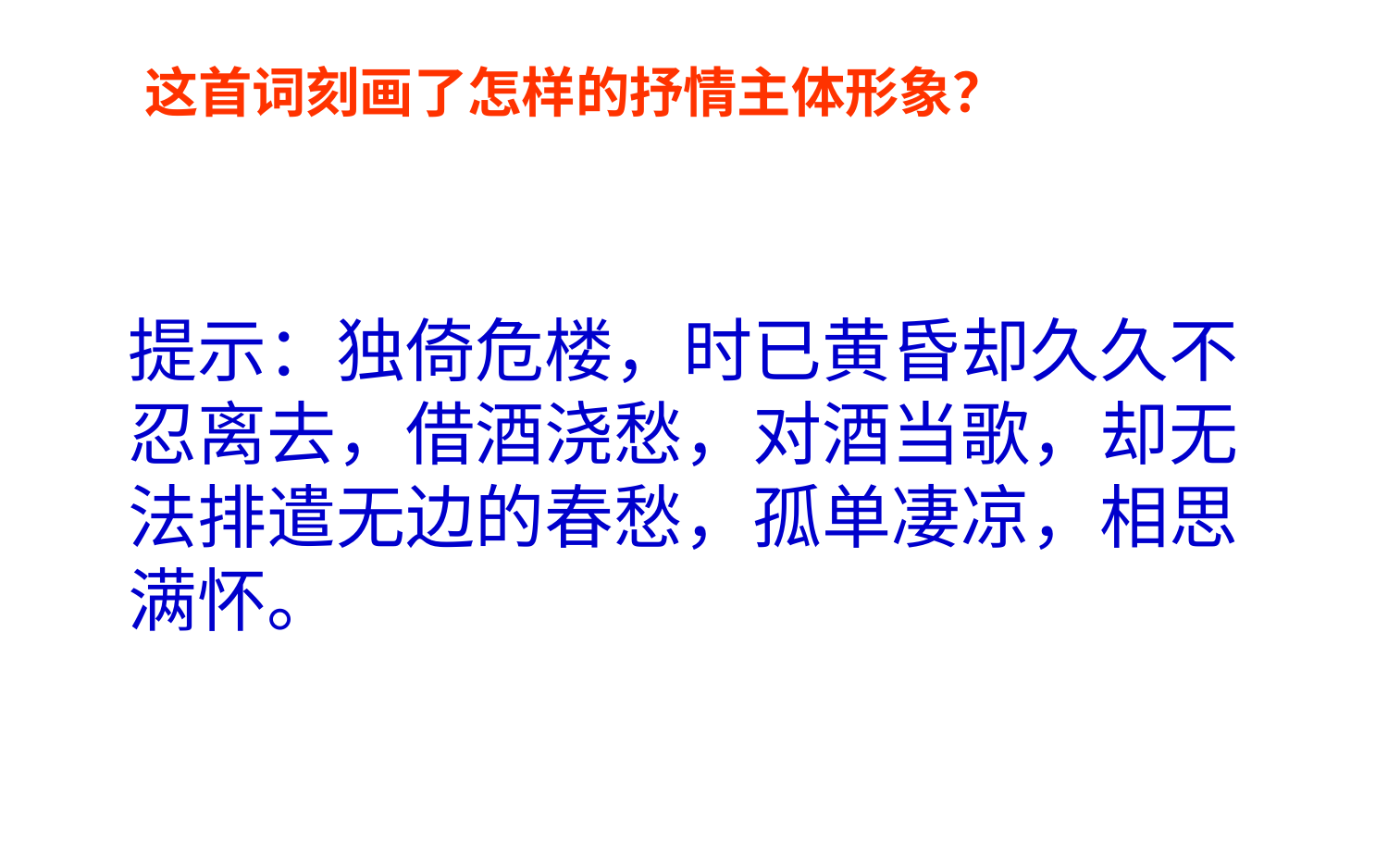

这首词刻画了怎样的抒情主体形象？

提示：独倚危楼，时已黄昏却久久不忍离去，借酒浇愁，对酒当歌，却无法排遣无边的春愁，孤单凄凉，相思满怀。